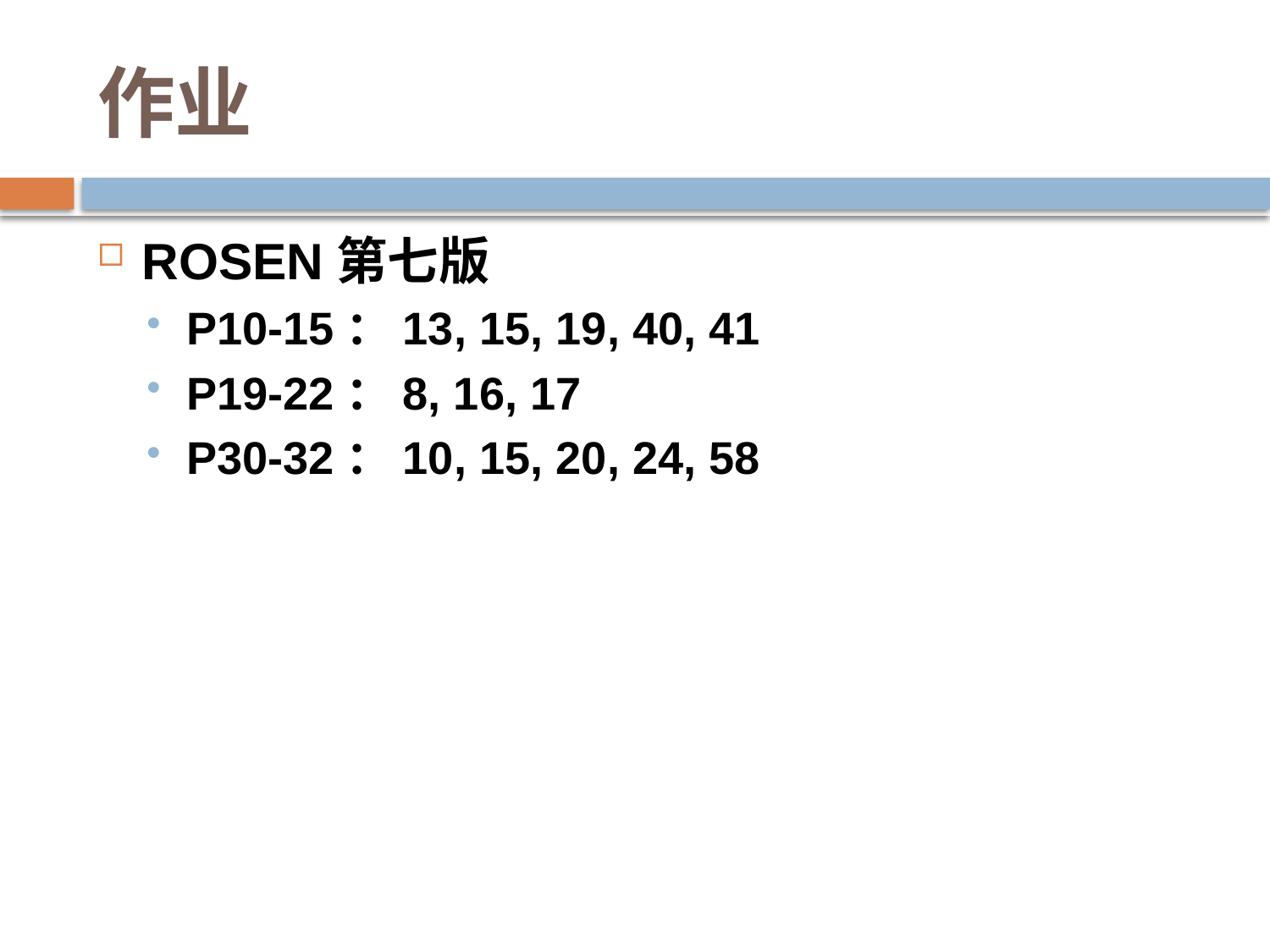

# 作业
ROSEN第七版
P10-15：13, 15, 19, 40, 41
P19-22：8, 16, 17
P30-32：10, 15, 20, 24, 58